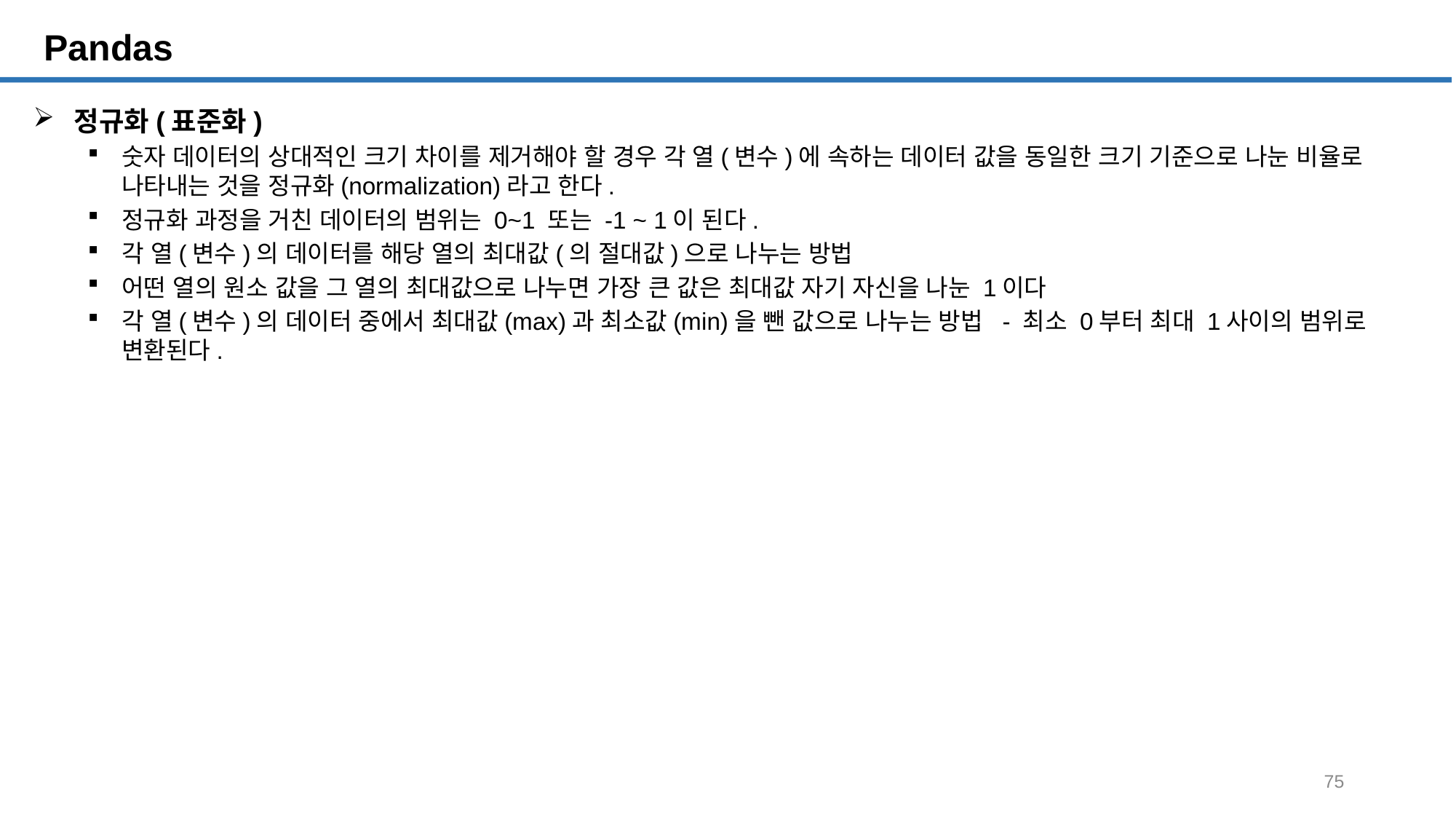

SQL 튜닝 개요
# Pandas

정규화(표준화)
숫자 데이터의 상대적인 크기 차이를 제거해야 할 경우 각 열(변수)에 속하는 데이터 값을 동일한 크기 기준으로 나눈 비율로 나타내는 것을 정규화(normalization)라고 한다.
정규화 과정을 거친 데이터의 범위는 0~1 또는 -1 ~ 1이 된다.
각 열(변수)의 데이터를 해당 열의 최대값(의 절대값)으로 나누는 방법
어떤 열의 원소 값을 그 열의 최대값으로 나누면 가장 큰 값은 최대값 자기 자신을 나눈 1이다
각 열(변수)의 데이터 중에서 최대값(max)과 최소값(min)을 뺀 값으로 나누는 방법  - 최소 0부터 최대 1사이의 범위로 변환된다.

75